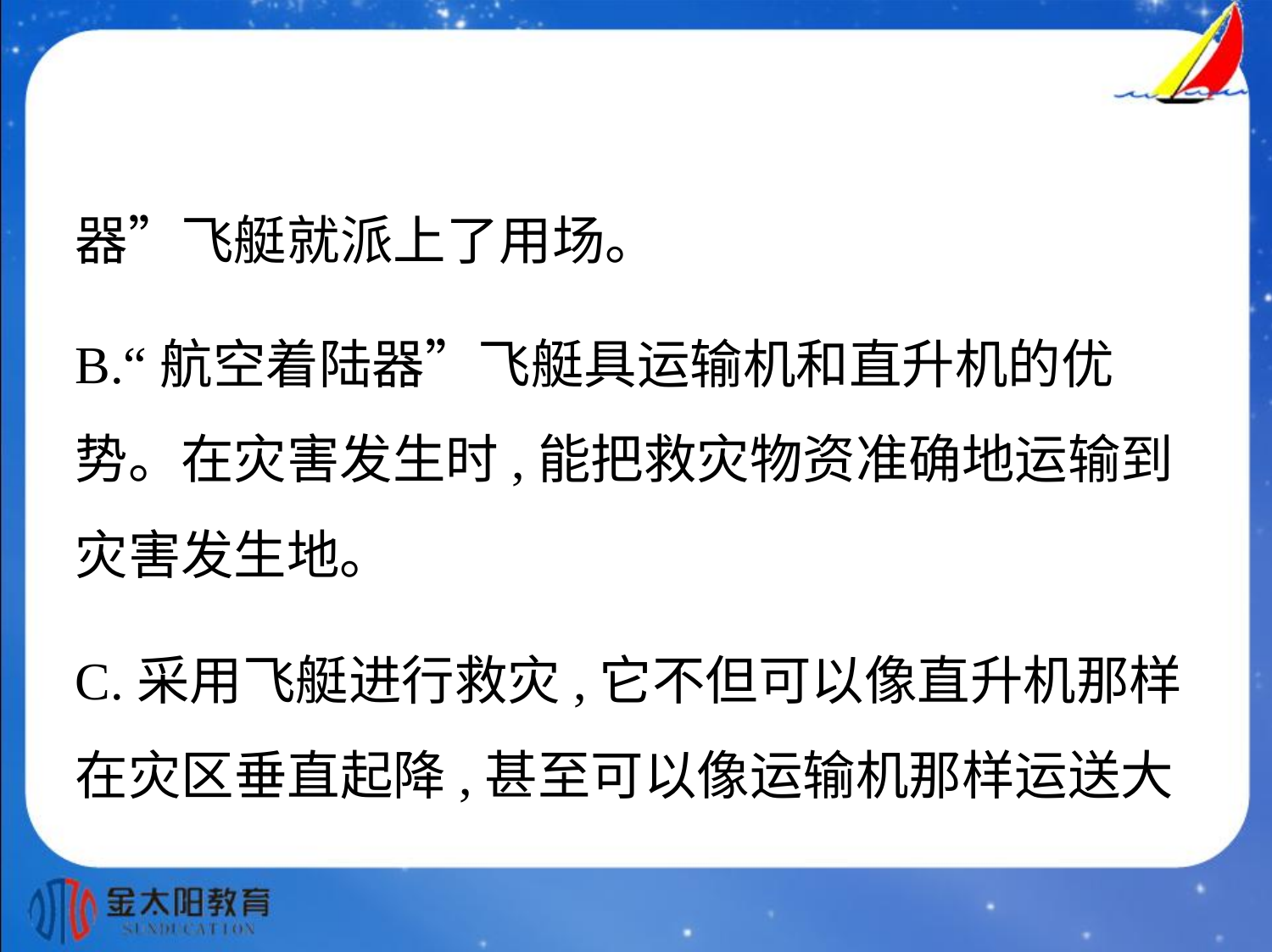

器”飞艇就派上了用场。
B.“航空着陆器”飞艇具运输机和直升机的优
势。在灾害发生时,能把救灾物资准确地运输到
灾害发生地。
C.采用飞艇进行救灾,它不但可以像直升机那样
在灾区垂直起降,甚至可以像运输机那样运送大